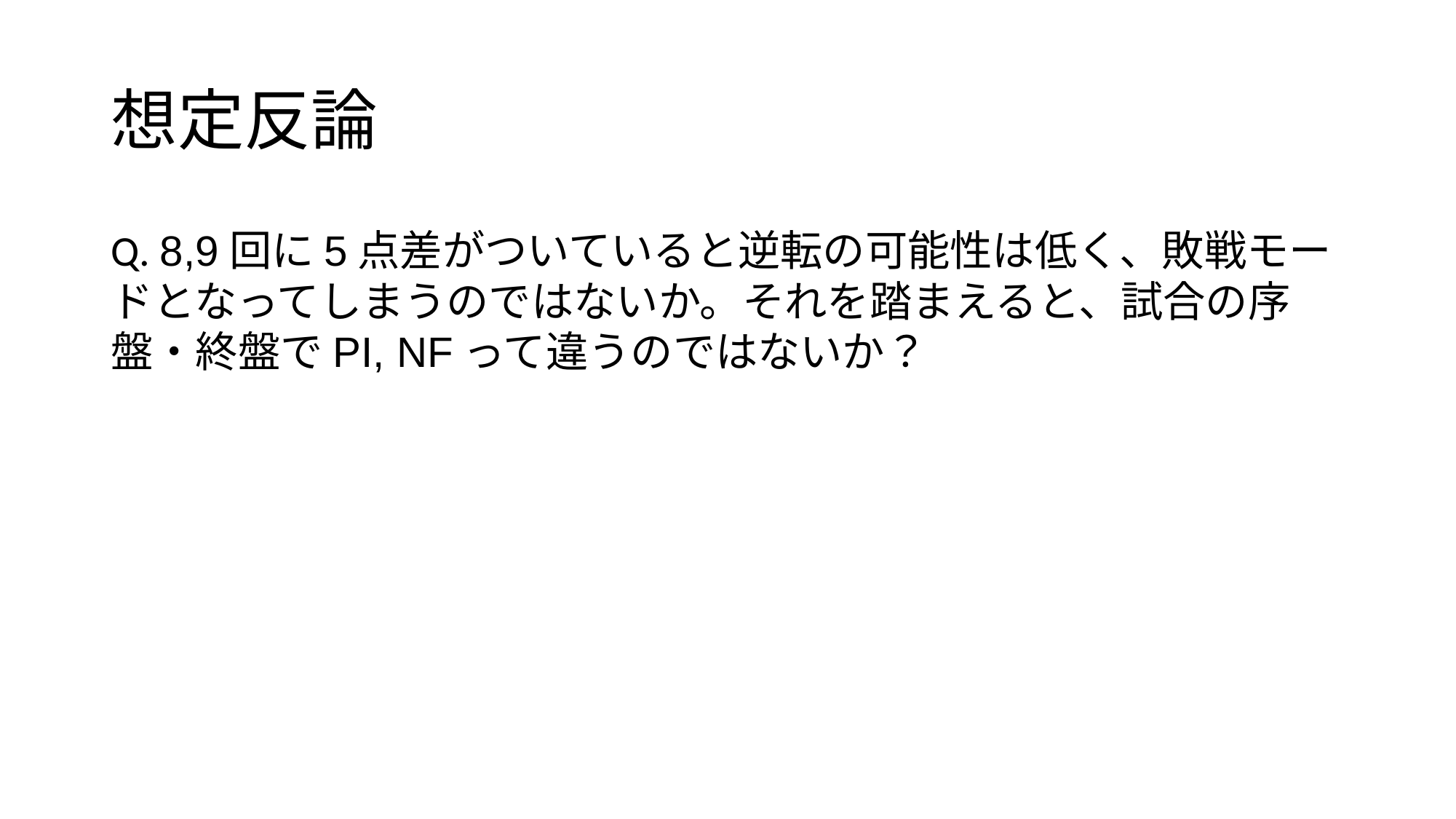

# 想定反論
Q. 8,9回に5点差がついていると逆転の可能性は低く、敗戦モードとなってしまうのではないか。それを踏まえると、試合の序盤・終盤でPI, NFって違うのではないか？